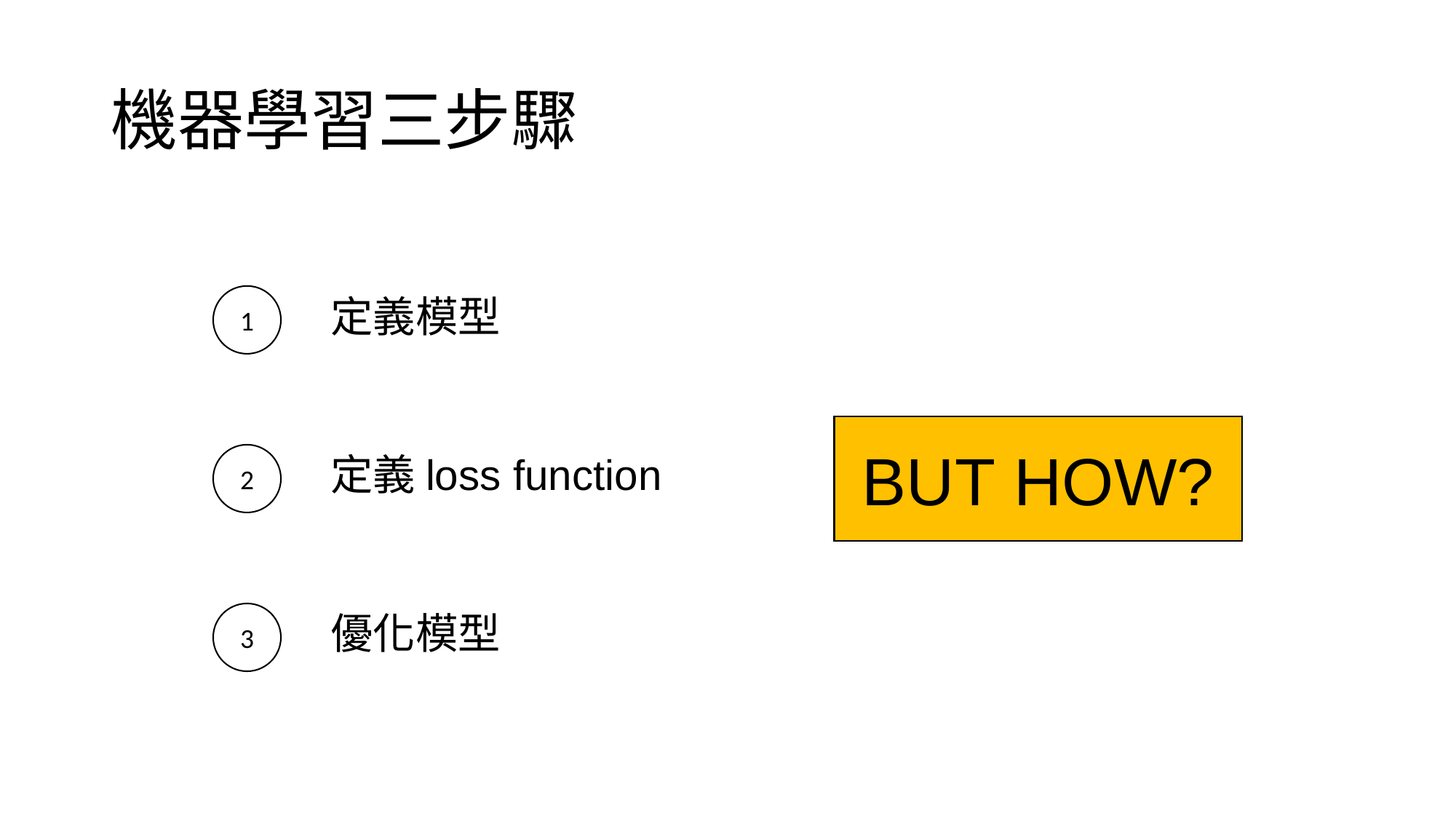

# 機器學習三步驟
1
定義模型

BUT HOW?
2
定義loss function
3
優化模型